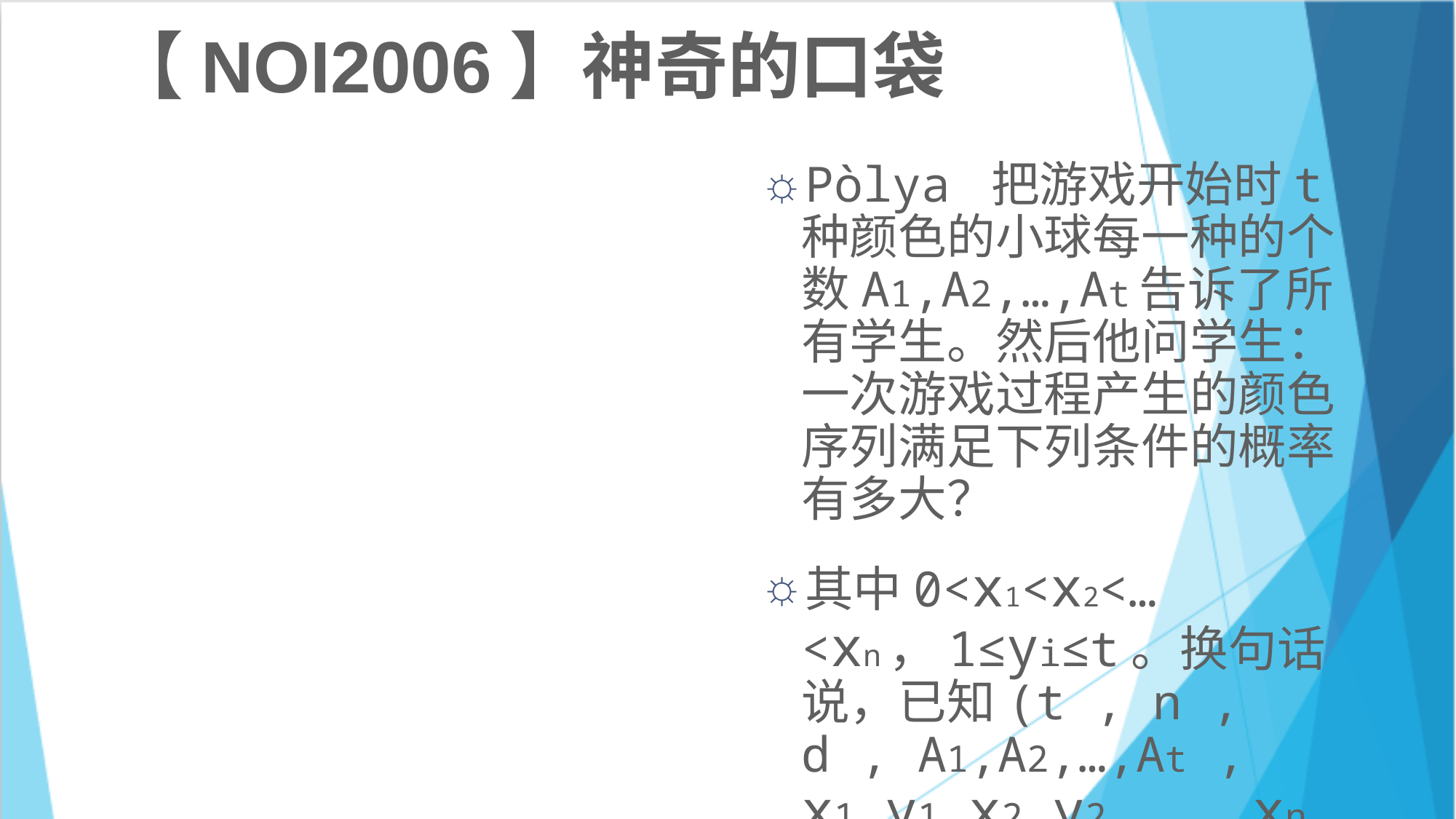

【NOI2006】神奇的口袋
Pòlya 把游戏开始时t种颜色的小球每一种的个数A1,A2,…,At告诉了所有学生。然后他问学生：一次游戏过程产生的颜色序列满足下列条件的概率有多大？
其中0<x1<x2<…<xn，1≤yi≤t。换句话说，已知(t , n , d , A1,A2,…,At , x1,y1,x2,y2,...,xn,yn)，你要回答有多大的可能性会发生下面的事件：“对所有k,1≤k≤n，第xk次抽出的球的颜色为yk”。
1≤t,n≤1000, 1≤Ak ,d≤10, 1≤x1